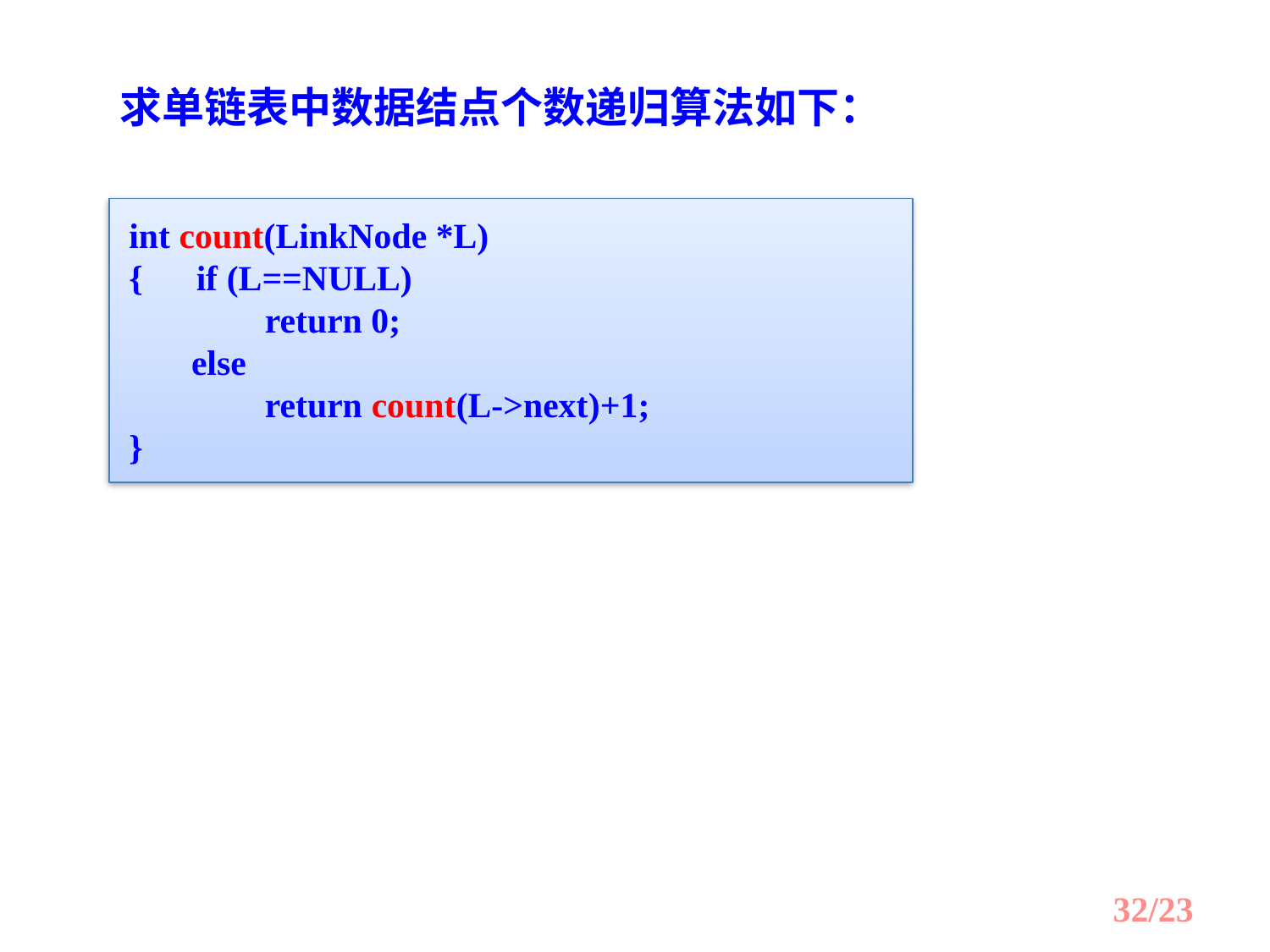

求单链表中数据结点个数递归算法如下：
int count(LinkNode *L)
{      if (L==NULL)
	 return 0;
       else
	 return count(L->next)+1;
}
32